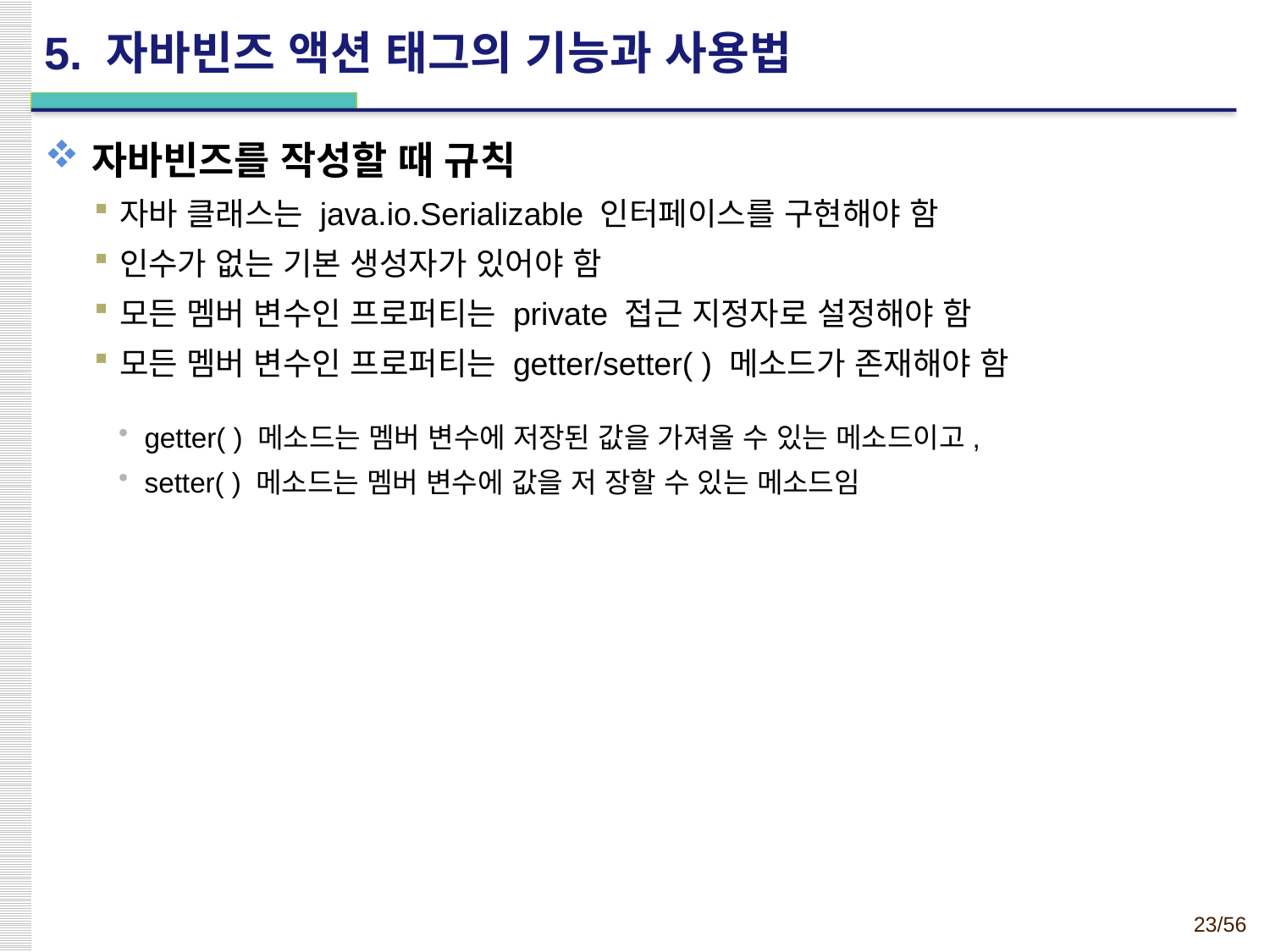

# 5. 자바빈즈 액션 태그의 기능과 사용법
자바빈즈를 작성할 때 규칙
자바 클래스는 java.io.Serializable 인터페이스를 구현해야 함
인수가 없는 기본 생성자가 있어야 함
모든 멤버 변수인 프로퍼티는 private 접근 지정자로 설정해야 함
모든 멤버 변수인 프로퍼티는 getter/setter( ) 메소드가 존재해야 함

getter( ) 메소드는 멤버 변수에 저장된 값을 가져올 수 있는 메소드이고,
setter( ) 메소드는 멤버 변수에 값을 저 장할 수 있는 메소드임